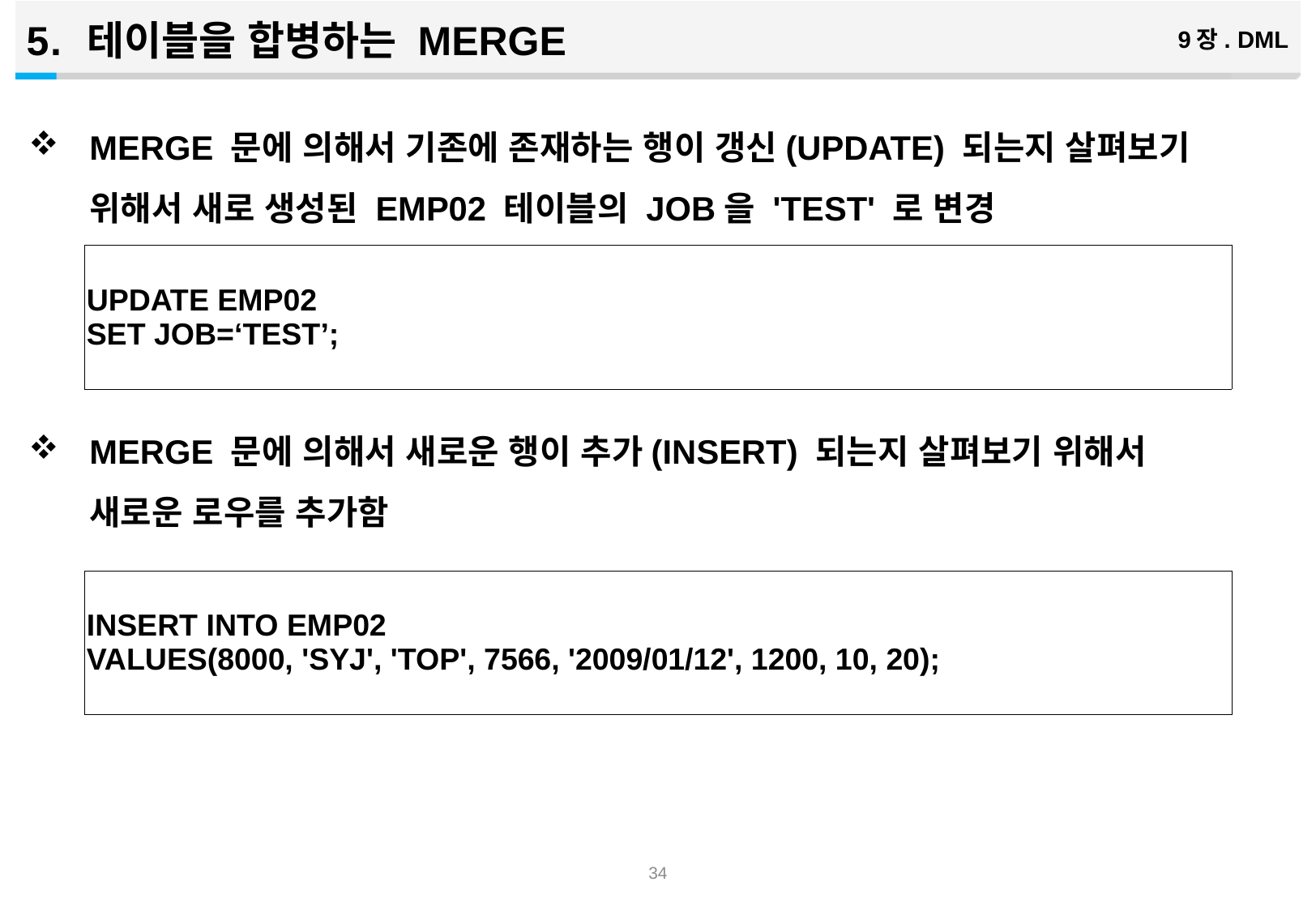

테이블을 합병하는 MERGE
9장. DML
MERGE 문에 의해서 기존에 존재하는 행이 갱신(UPDATE) 되는지 살펴보기  위해서 새로 생성된 EMP02 테이블의 JOB을 'TEST' 로 변경

MERGE 문에 의해서 새로운 행이 추가(INSERT) 되는지 살펴보기 위해서        새로운 로우를 추가함
| UPDATE EMP02 SET JOB=‘TEST’; |
| --- |
| INSERT INTO EMP02 VALUES(8000, 'SYJ', 'TOP', 7566, '2009/01/12', 1200, 10, 20); |
| --- |
34